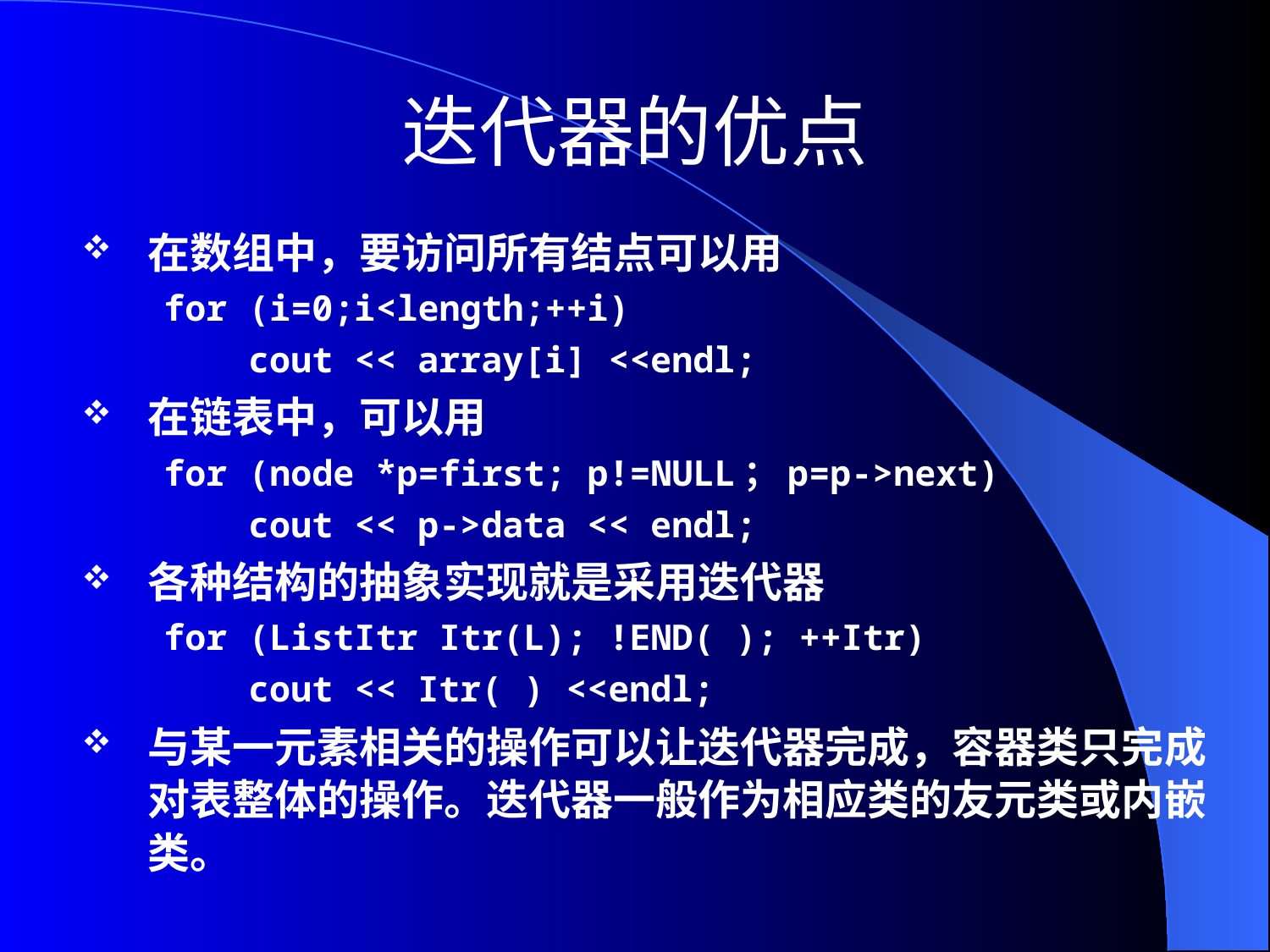

# 迭代器的优点
在数组中，要访问所有结点可以用
for (i=0;i<length;++i)
    cout << array[i] <<endl;
在链表中，可以用
for (node *p=first; p!=NULL；p=p->next)
    cout << p->data << endl;
各种结构的抽象实现就是采用迭代器
for (ListItr Itr(L); !END( ); ++Itr)
    cout << Itr( ) <<endl;
与某一元素相关的操作可以让迭代器完成，容器类只完成对表整体的操作。迭代器一般作为相应类的友元类或内嵌类。